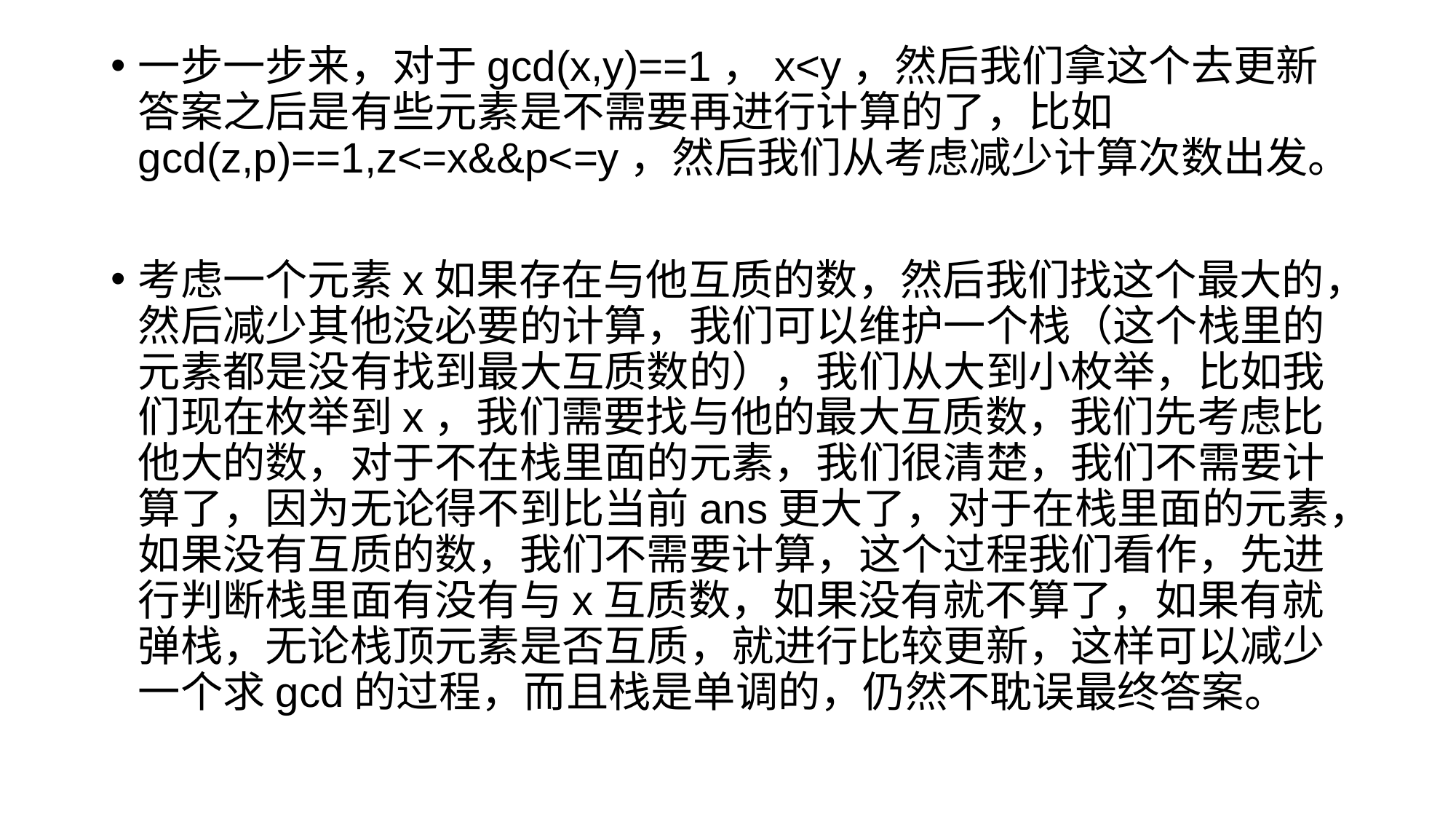

一步一步来，对于gcd(x,y)==1，x<y，然后我们拿这个去更新答案之后是有些元素是不需要再进行计算的了，比如gcd(z,p)==1,z<=x&&p<=y，然后我们从考虑减少计算次数出发。

考虑一个元素x如果存在与他互质的数，然后我们找这个最大的，然后减少其他没必要的计算，我们可以维护一个栈（这个栈里的元素都是没有找到最大互质数的），我们从大到小枚举，比如我们现在枚举到x，我们需要找与他的最大互质数，我们先考虑比他大的数，对于不在栈里面的元素，我们很清楚，我们不需要计算了，因为无论得不到比当前ans更大了，对于在栈里面的元素，如果没有互质的数，我们不需要计算，这个过程我们看作，先进行判断栈里面有没有与x互质数，如果没有就不算了，如果有就弹栈，无论栈顶元素是否互质，就进行比较更新，这样可以减少一个求gcd的过程，而且栈是单调的，仍然不耽误最终答案。